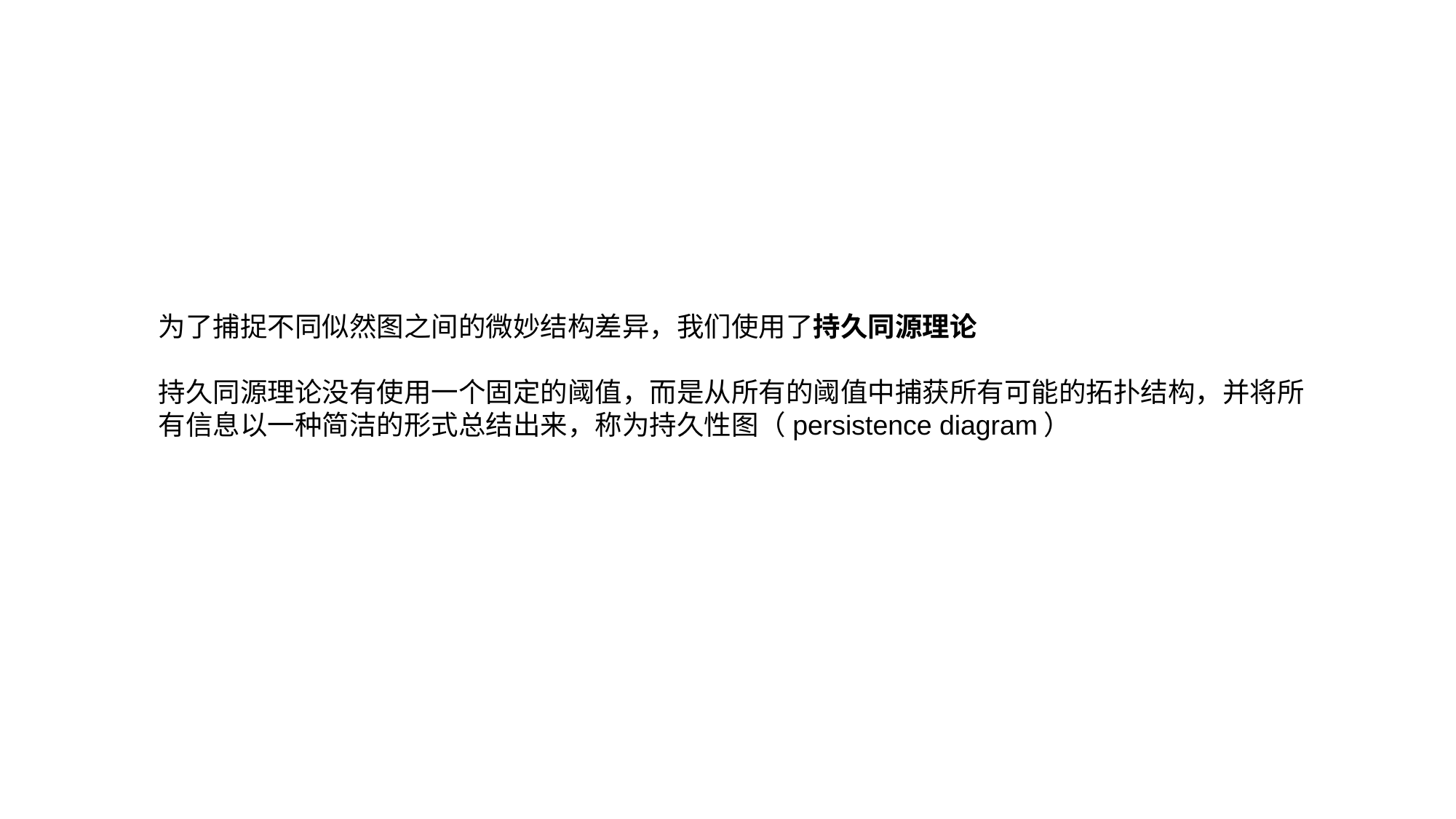

为了捕捉不同似然图之间的微妙结构差异，我们使用了持久同源理论

持久同源理论没有使用一个固定的阈值，而是从所有的阈值中捕获所有可能的拓扑结构，并将所有信息以一种简洁的形式总结出来，称为持久性图（persistence diagram）